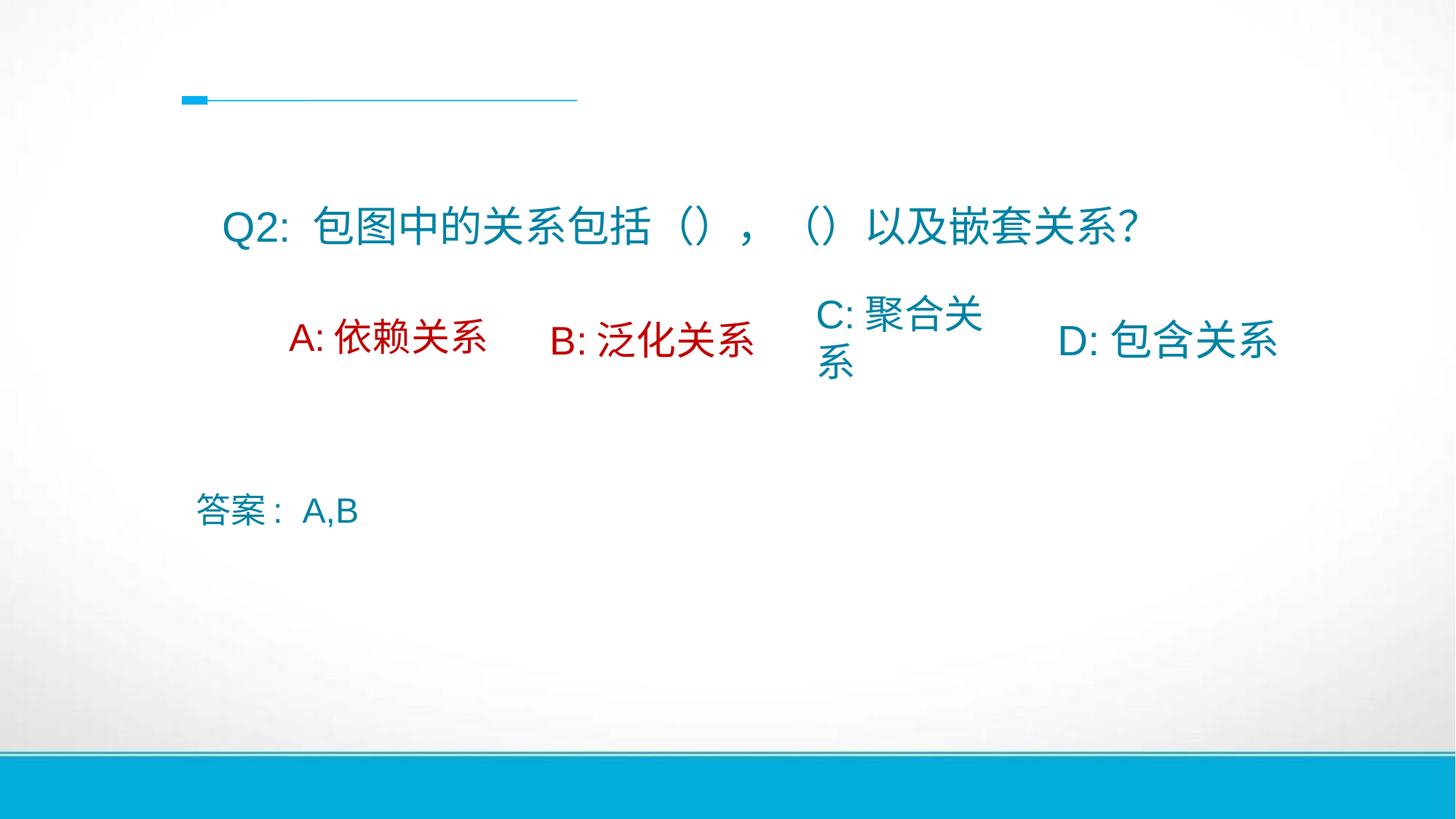

# Q2: 包图中的关系包括（），（）以及嵌套关系？
C:聚合关系
A:依赖关系
B:泛化关系
D:包含关系
答案:  A,B